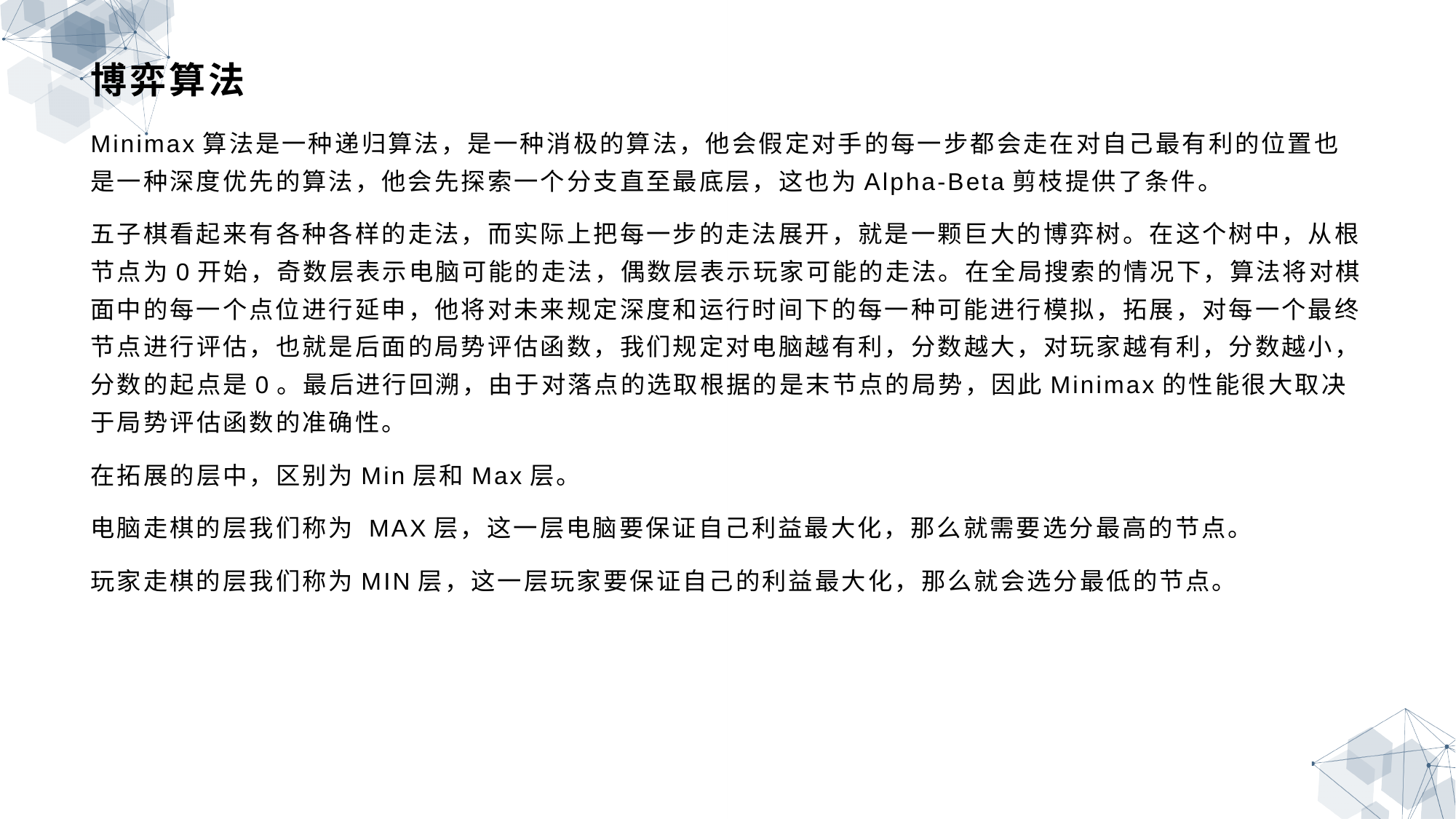

# 博弈算法
Minimax算法是一种递归算法，是一种消极的算法，他会假定对手的每一步都会走在对自己最有利的位置也是一种深度优先的算法，他会先探索一个分支直至最底层，这也为Alpha-Beta剪枝提供了条件。
五子棋看起来有各种各样的走法，而实际上把每一步的走法展开，就是一颗巨大的博弈树。在这个树中，从根节点为0开始，奇数层表示电脑可能的走法，偶数层表示玩家可能的走法。在全局搜索的情况下，算法将对棋面中的每一个点位进行延申，他将对未来规定深度和运行时间下的每一种可能进行模拟，拓展，对每一个最终节点进行评估，也就是后面的局势评估函数，我们规定对电脑越有利，分数越大，对玩家越有利，分数越小，分数的起点是0。最后进行回溯，由于对落点的选取根据的是末节点的局势，因此Minimax的性能很大取决于局势评估函数的准确性。
在拓展的层中，区别为Min层和Max层。
电脑走棋的层我们称为 MAX层，这一层电脑要保证自己利益最大化，那么就需要选分最高的节点。
玩家走棋的层我们称为MIN层，这一层玩家要保证自己的利益最大化，那么就会选分最低的节点。